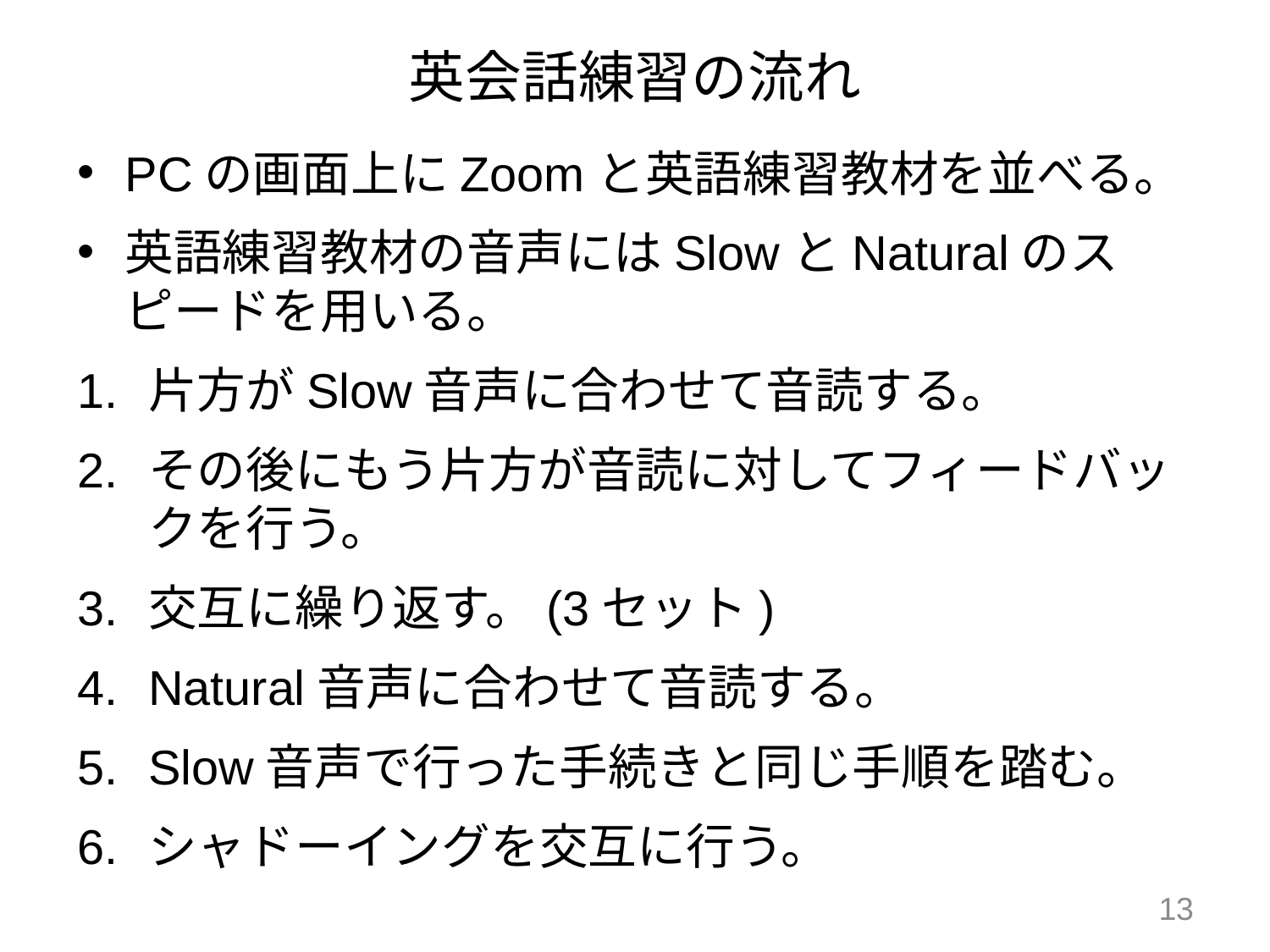

# 英会話練習の流れ
PCの画面上にZoomと英語練習教材を並べる。
英語練習教材の音声にはSlowとNaturalのスピードを用いる。
片方がSlow音声に合わせて音読する。
その後にもう片方が音読に対してフィードバックを行う。
交互に繰り返す。(3セット)
Natural音声に合わせて音読する。
Slow音声で行った手続きと同じ手順を踏む。
シャドーイングを交互に行う。
13